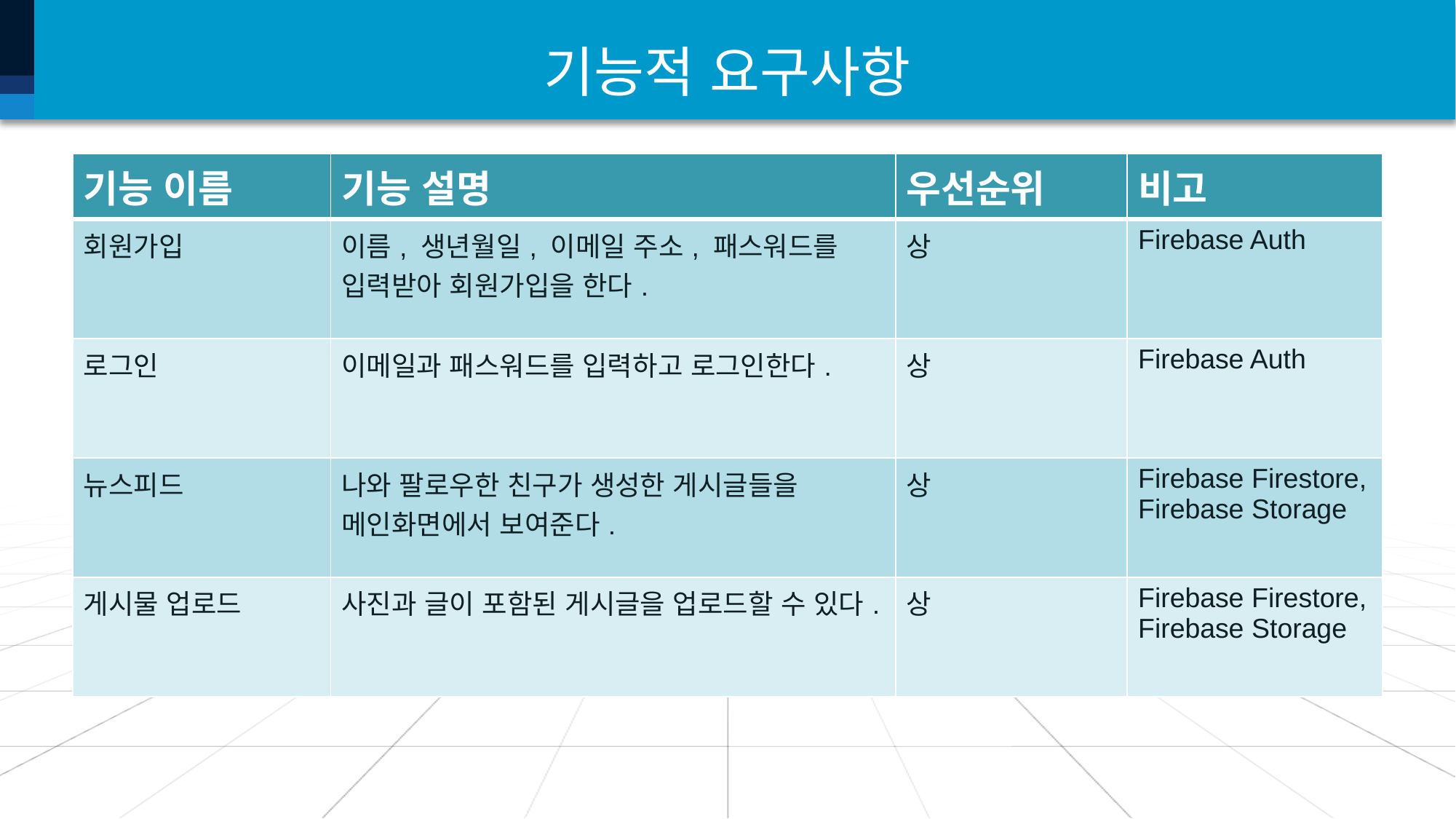

# 기능적 요구사항
| 기능 이름 | 기능 설명 | 우선순위 | 비고 |
| --- | --- | --- | --- |
| 회원가입 | 이름, 생년월일, 이메일 주소, 패스워드를 입력받아 회원가입을 한다. | 상 | Firebase Auth |
| 로그인 | 이메일과 패스워드를 입력하고 로그인한다. | 상 | Firebase Auth |
| 뉴스피드 | 나와 팔로우한 친구가 생성한 게시글들을 메인화면에서 보여준다. | 상 | Firebase Firestore, Firebase Storage |
| 게시물 업로드 | 사진과 글이 포함된 게시글을 업로드할 수 있다. | 상 | Firebase Firestore, Firebase Storage |